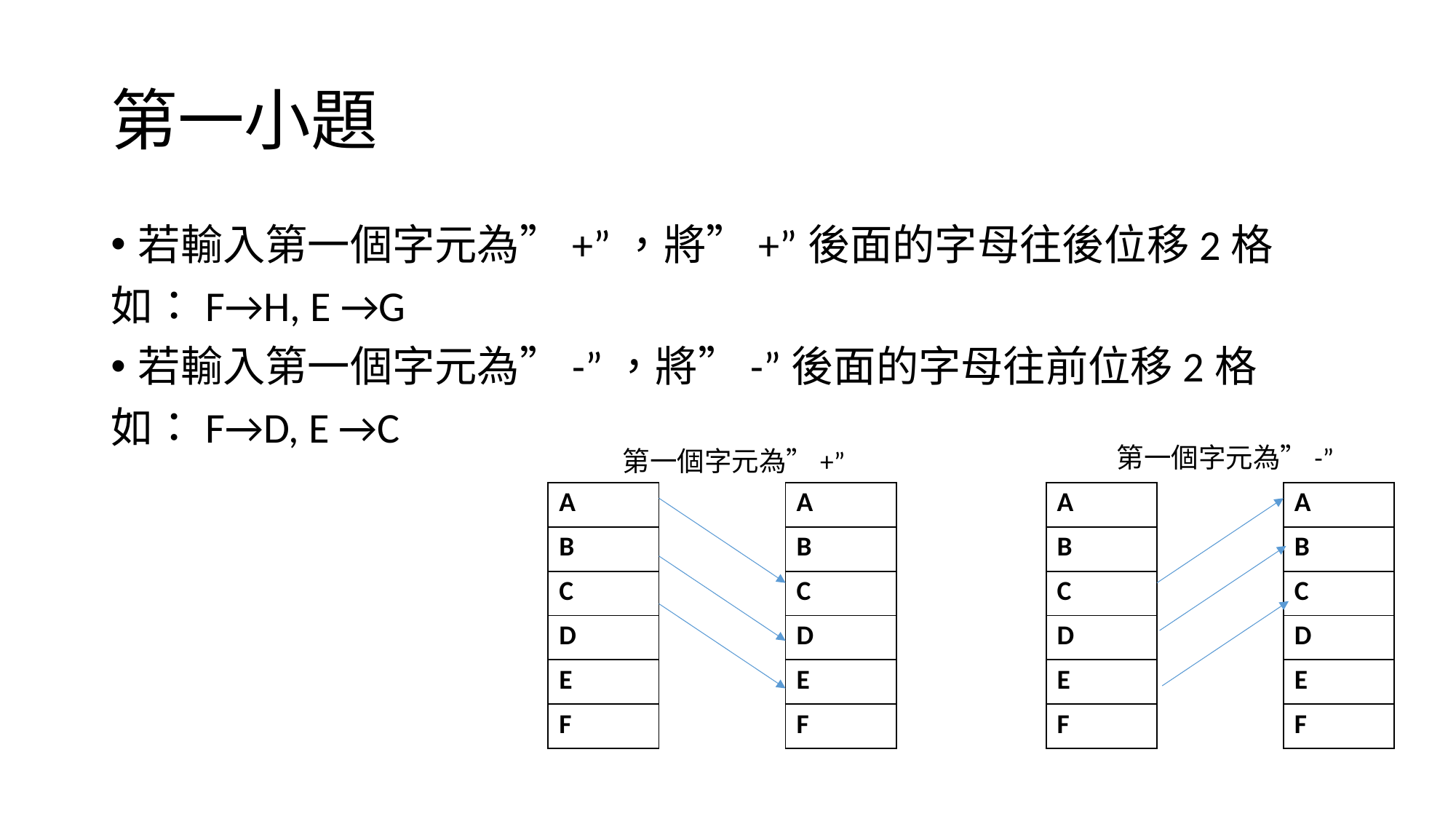

# 第一小題
若輸入第一個字元為”+”，將”+”後面的字母往後位移2格
如：F→H, E →G
若輸入第一個字元為”-”，將”-”後面的字母往前位移2格
如：F→D, E →C
第一個字元為”-”
第一個字元為”+”
| A |
| --- |
| B |
| C |
| D |
| E |
| F |
| A |
| --- |
| B |
| C |
| D |
| E |
| F |
| A |
| --- |
| B |
| C |
| D |
| E |
| F |
| A |
| --- |
| B |
| C |
| D |
| E |
| F |